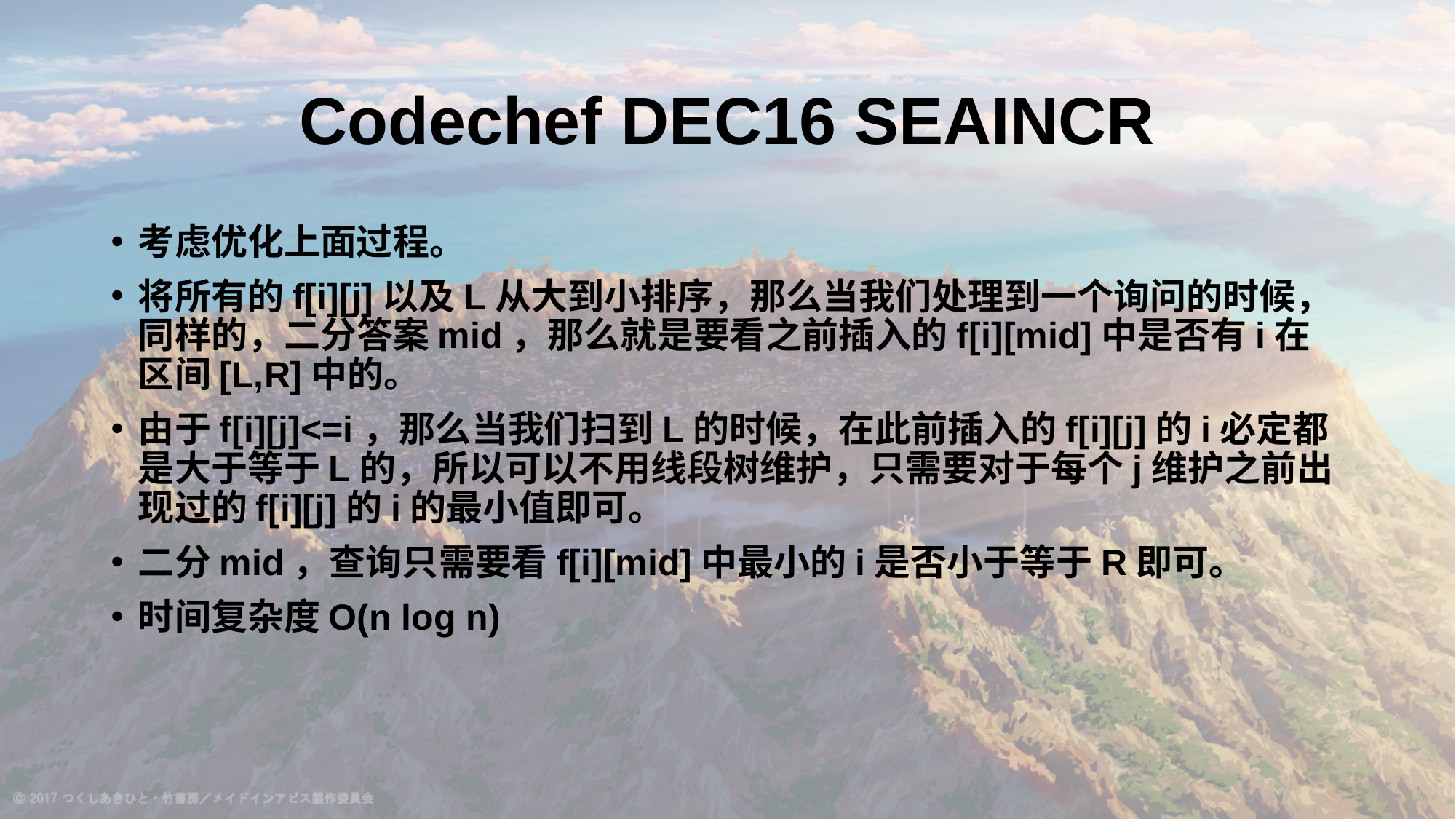

# Codechef DEC16 SEAINCR
考虑优化上面过程。
将所有的f[i][j]以及L从大到小排序，那么当我们处理到一个询问的时候，同样的，二分答案mid，那么就是要看之前插入的f[i][mid]中是否有i在区间[L,R]中的。
由于f[i][j]<=i，那么当我们扫到L的时候，在此前插入的f[i][j]的i必定都是大于等于L的，所以可以不用线段树维护，只需要对于每个j维护之前出现过的f[i][j]的i的最小值即可。
二分mid，查询只需要看f[i][mid]中最小的i是否小于等于R即可。
时间复杂度O(n log n)